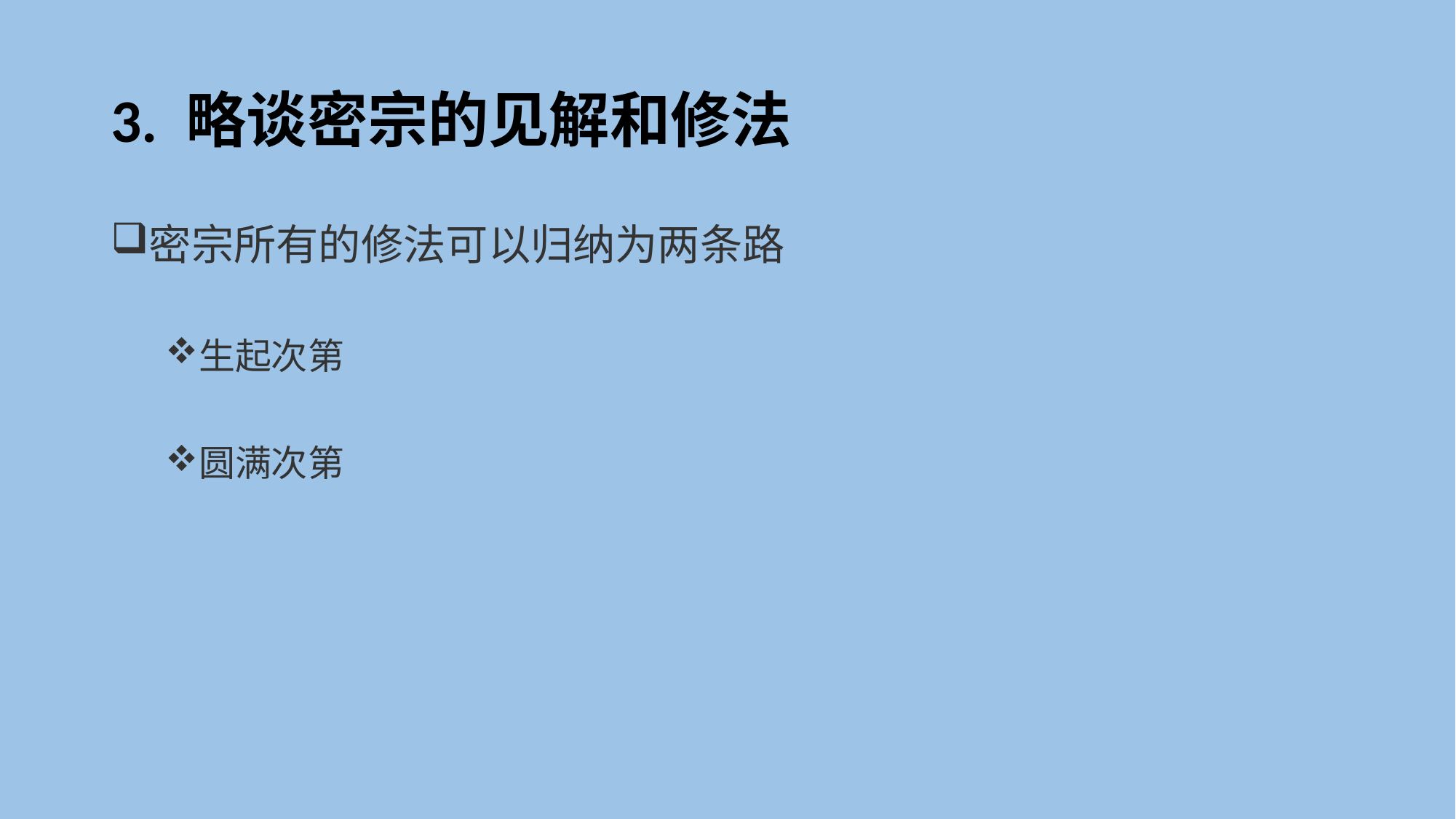

# 3. 略谈密宗的见解和修法
密宗所有的修法可以归纳为两条路

生起次第

圆满次第